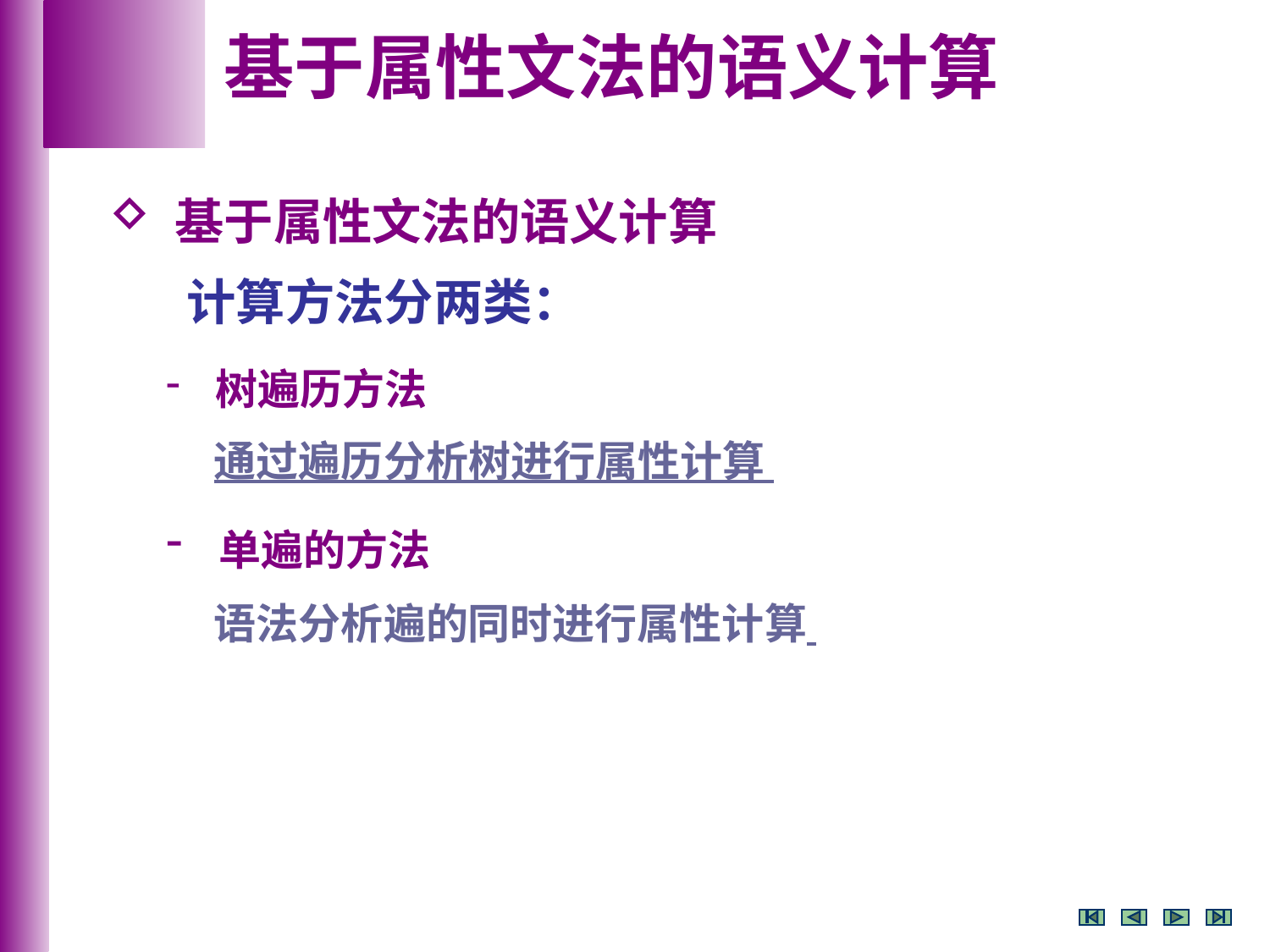

基于属性文法的语义计算
 基于属性文法的语义计算

      计算方法分两类：
 树遍历方法

    通过遍历分析树进行属性计算

 单遍的方法

    语法分析遍的同时进行属性计算